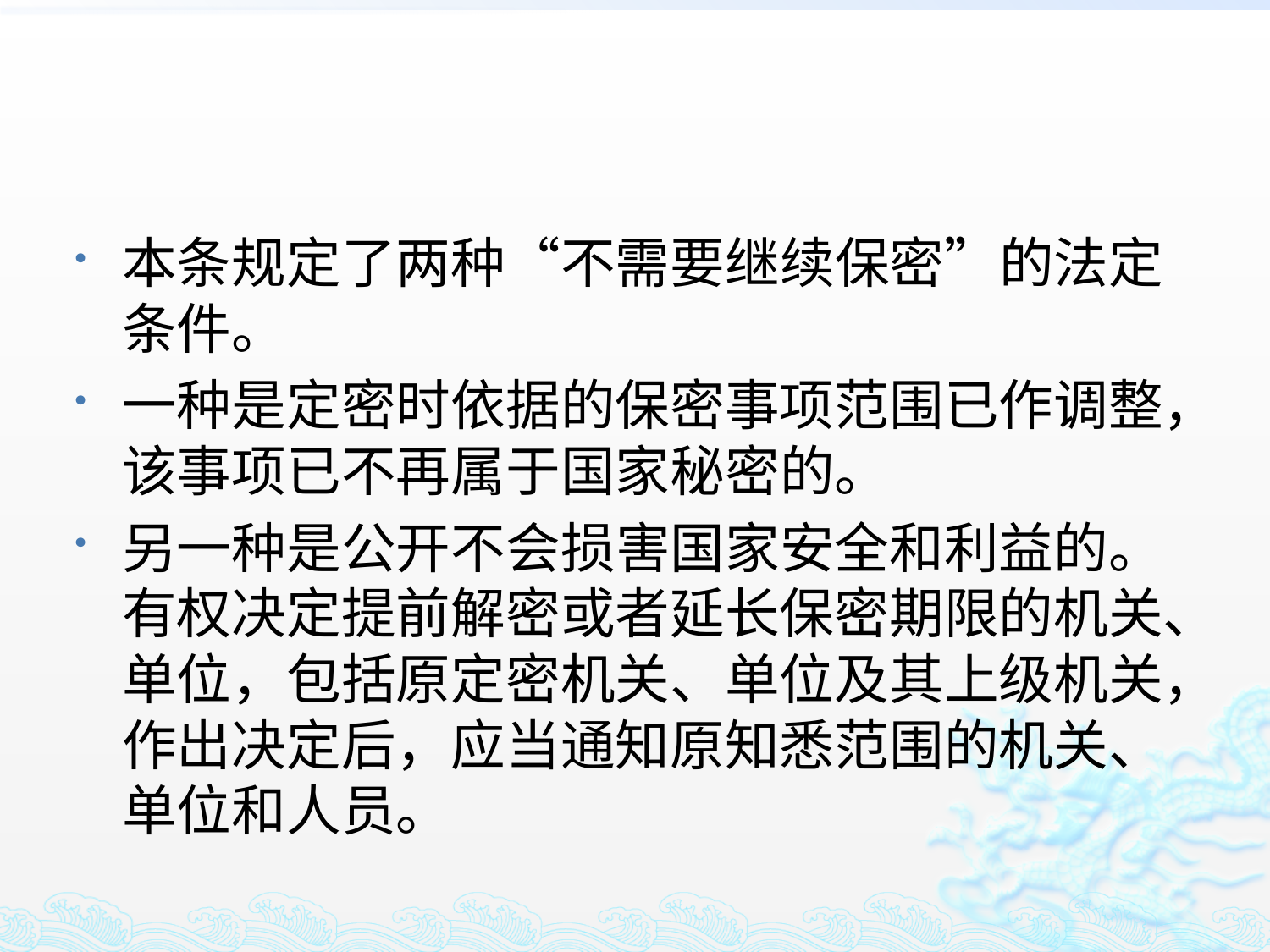

#
本条规定了两种“不需要继续保密”的法定条件。
一种是定密时依据的保密事项范围已作调整，该事项已不再属于国家秘密的。
另一种是公开不会损害国家安全和利益的。有权决定提前解密或者延长保密期限的机关、单位，包括原定密机关、单位及其上级机关，作出决定后，应当通知原知悉范围的机关、单位和人员。